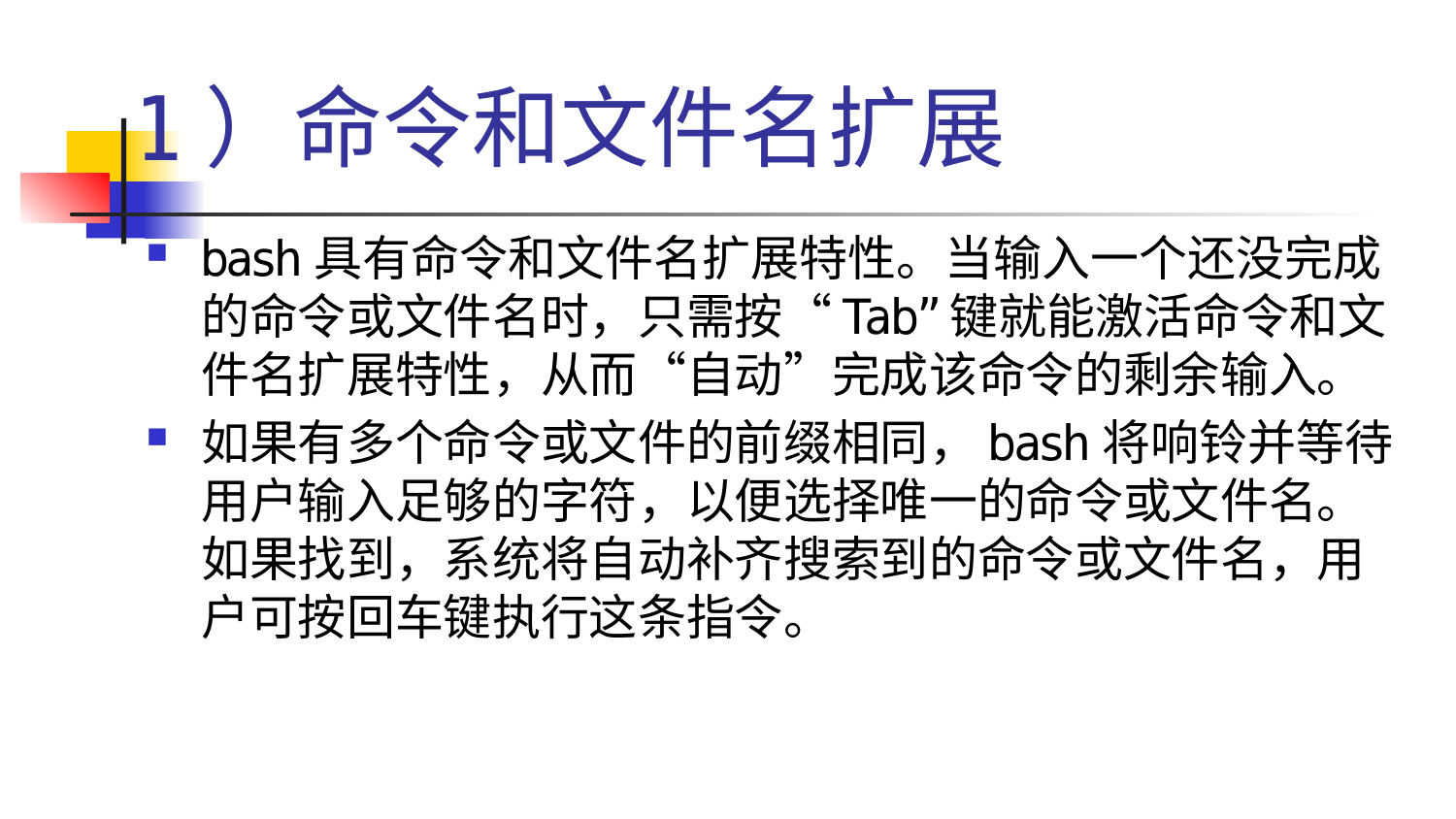

# 1）命令和文件名扩展
bash具有命令和文件名扩展特性。当输入一个还没完成的命令或文件名时，只需按“Tab”键就能激活命令和文件名扩展特性，从而“自动”完成该命令的剩余输入。
如果有多个命令或文件的前缀相同，bash将响铃并等待用户输入足够的字符，以便选择唯一的命令或文件名。如果找到，系统将自动补齐搜索到的命令或文件名，用户可按回车键执行这条指令。